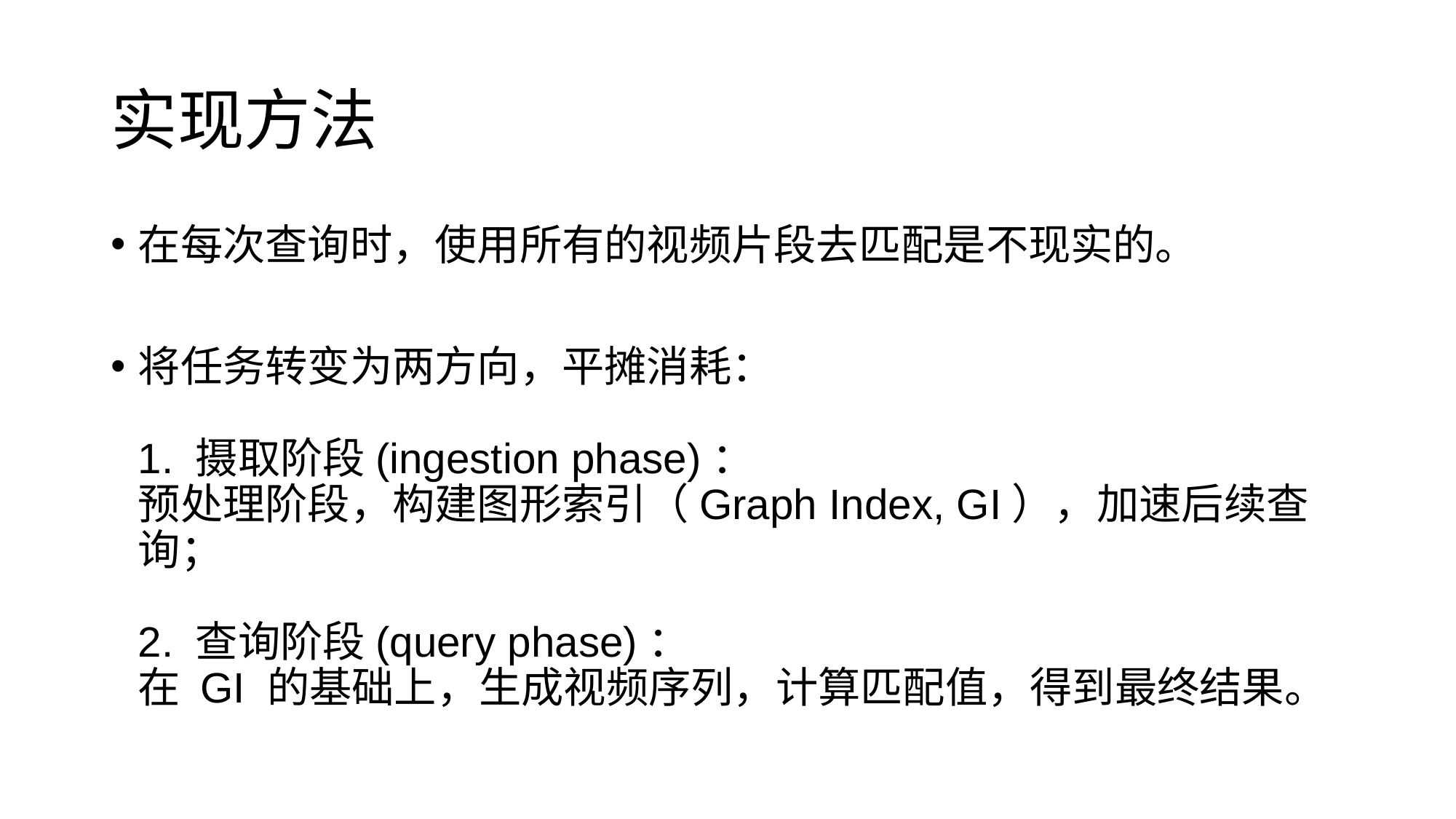

# 实现方法
在每次查询时，使用所有的视频片段去匹配是不现实的。

将任务转变为两方向，平摊消耗：
1. 摄取阶段(ingestion phase)：
预处理阶段，构建图形索引（Graph Index, GI），加速后续查询；
2. 查询阶段(query phase)：
在 GI 的基础上，生成视频序列，计算匹配值，得到最终结果。